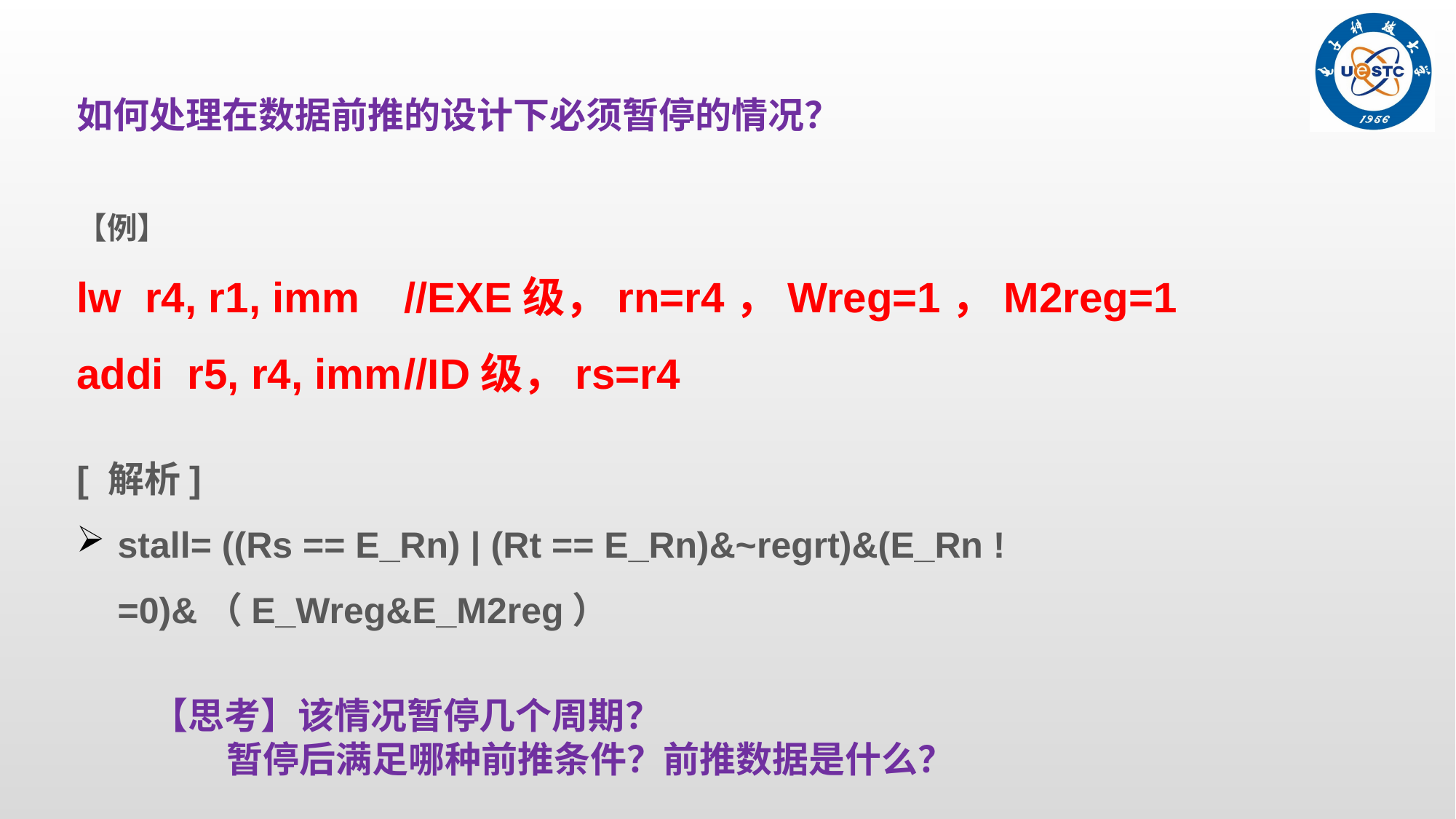

如何处理在数据前推的设计下必须暂停的情况？

【例】
lw  r4, r1, imm  	//EXE级，rn=r4，Wreg=1，M2reg=1
addi  r5, r4, imm	//ID级，rs=r4

[ 解析]
stall= ((Rs == E_Rn) | (Rt == E_Rn)&~regrt)&(E_Rn !=0)&（E_Wreg&E_M2reg）
【思考】该情况暂停几个周期？
        暂停后满足哪种前推条件？前推数据是什么？